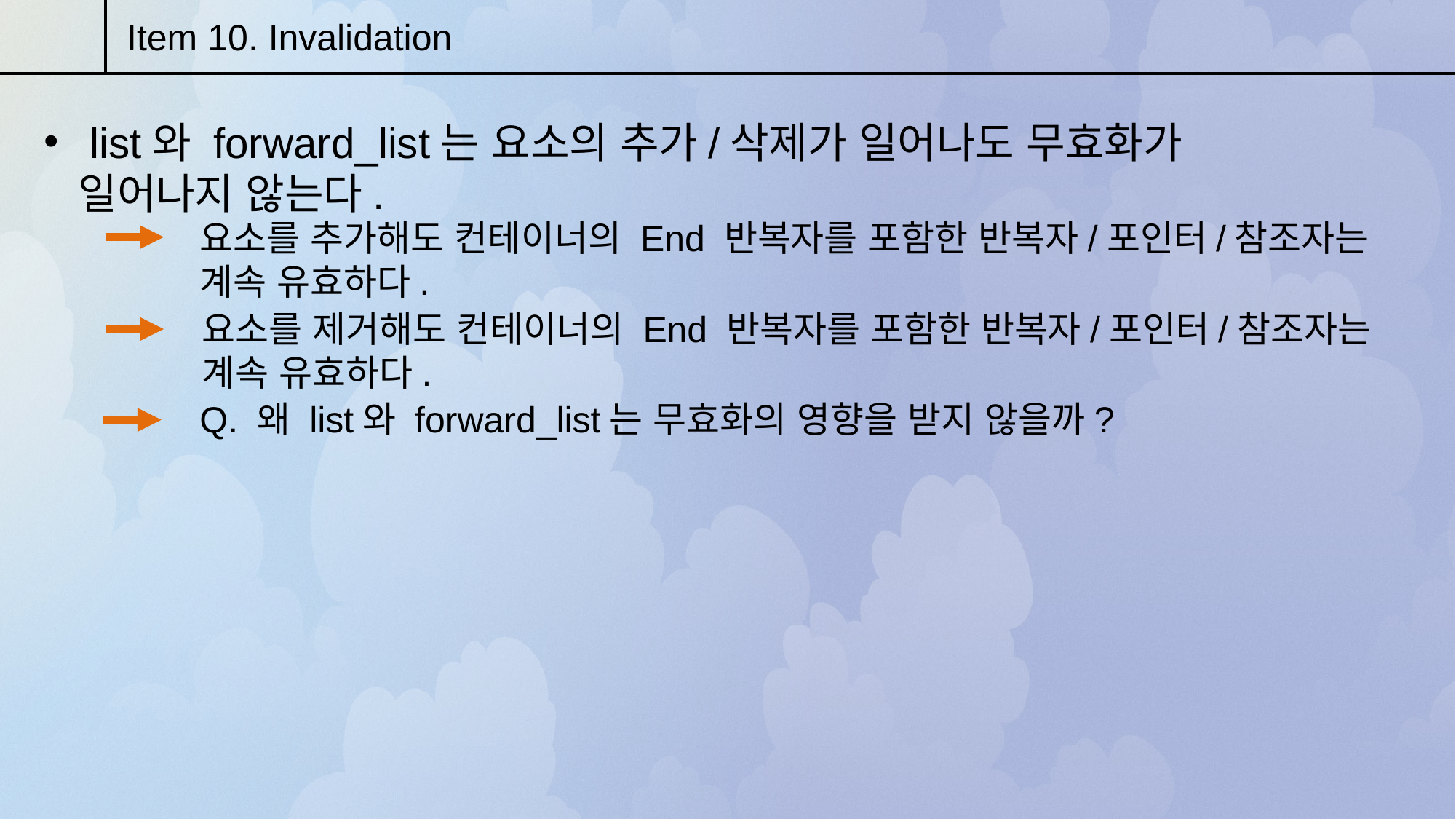

Item 10. Invalidation
 list와 forward_list는 요소의 추가/삭제가 일어나도 무효화가 일어나지 않는다.
요소를 추가해도 컨테이너의 End 반복자를 포함한 반복자/포인터/참조자는 계속 유효하다.
요소를 제거해도 컨테이너의 End 반복자를 포함한 반복자/포인터/참조자는 계속 유효하다.
Q. 왜 list와 forward_list는 무효화의 영향을 받지 않을까?